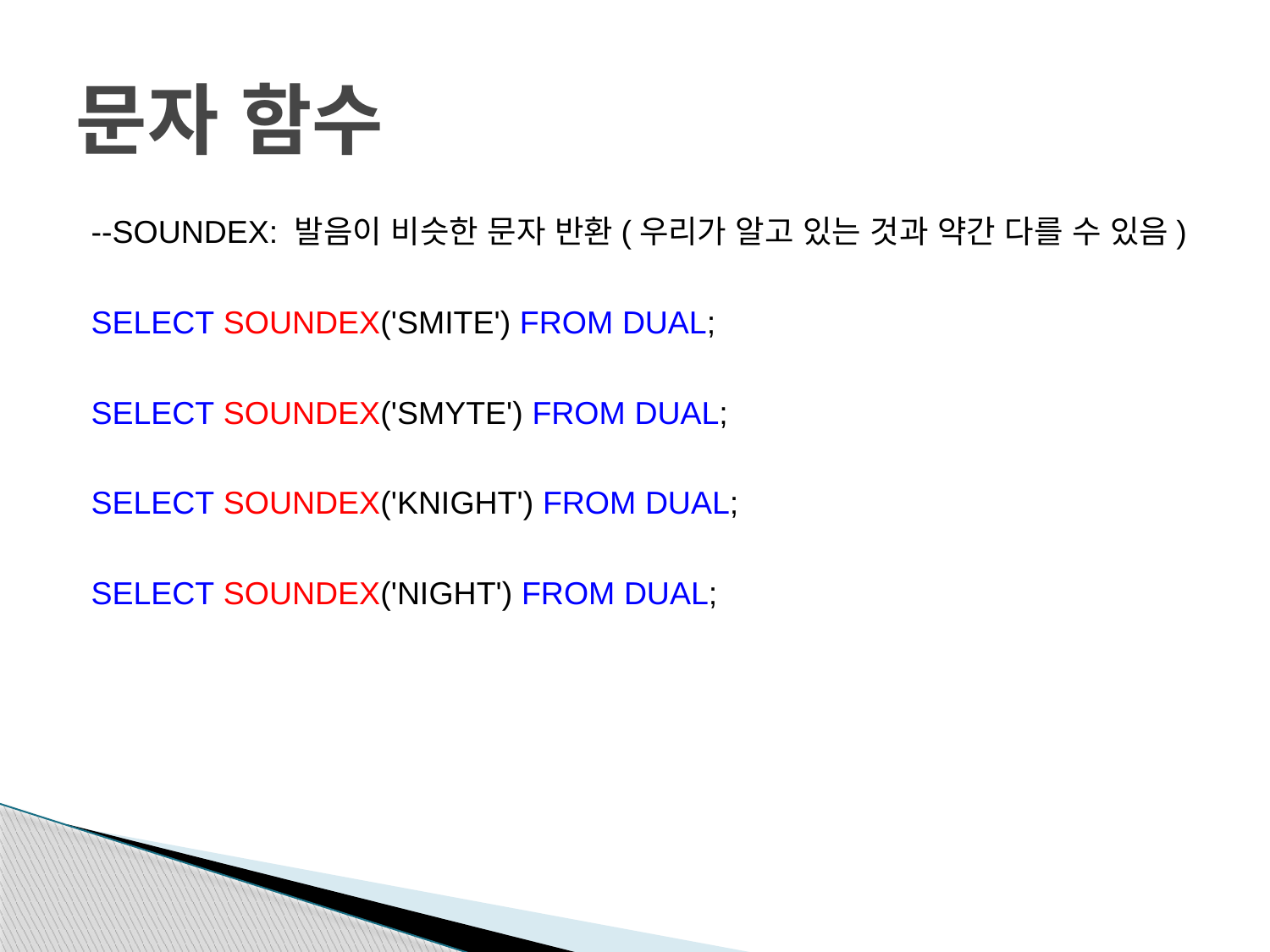

# 문자 함수
--SOUNDEX: 발음이 비슷한 문자 반환(우리가 알고 있는 것과 약간 다를 수 있음)

SELECT SOUNDEX('SMITE') FROM DUAL;

SELECT SOUNDEX('SMYTE') FROM DUAL;

SELECT SOUNDEX('KNIGHT') FROM DUAL;

SELECT SOUNDEX('NIGHT') FROM DUAL;